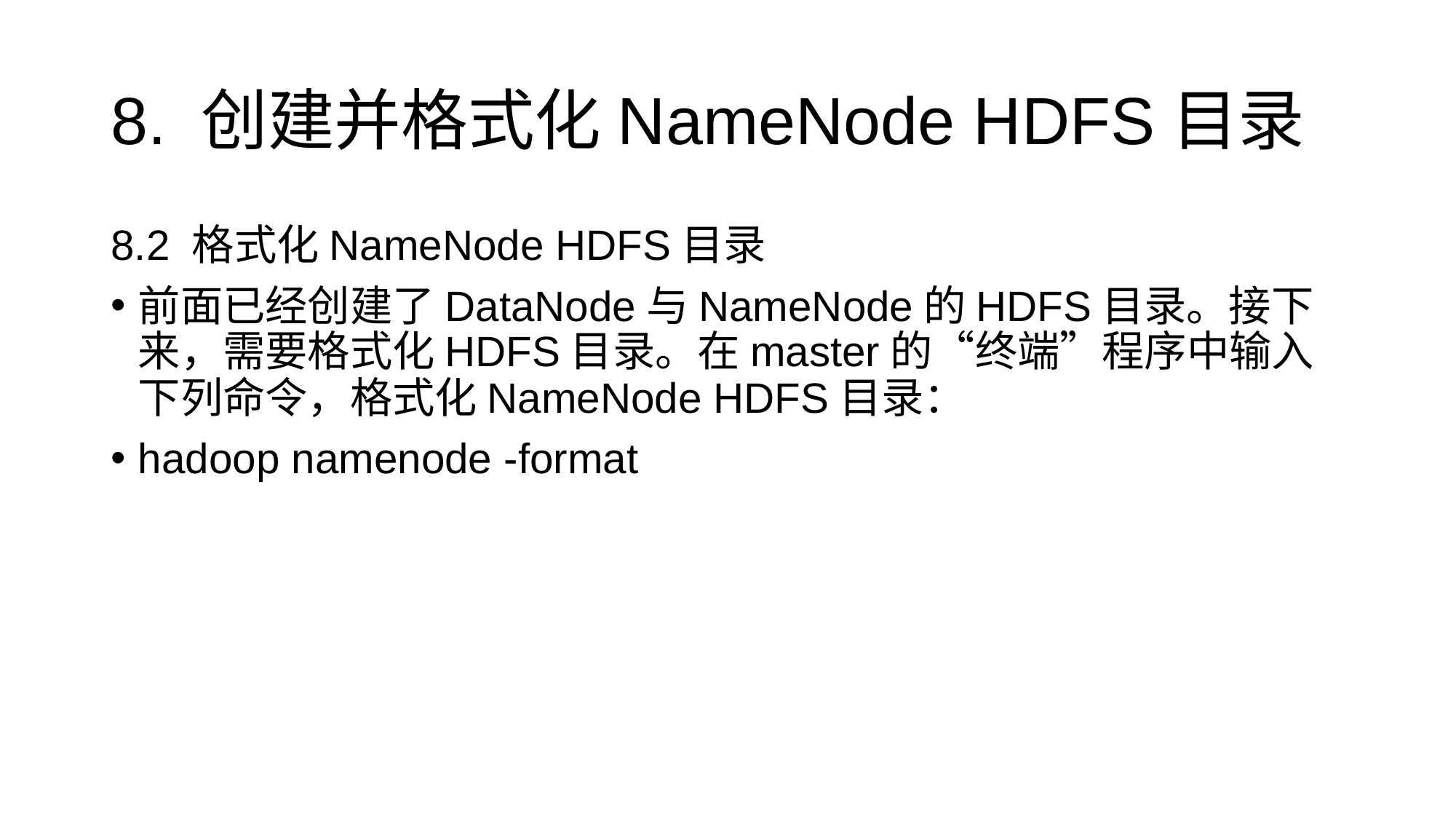

# 8. 创建并格式化NameNode HDFS目录
8.2 格式化NameNode HDFS目录
前面已经创建了DataNode与NameNode的HDFS目录。接下来，需要格式化HDFS目录。在master的“终端”程序中输入下列命令，格式化NameNode HDFS目录：
hadoop namenode -format